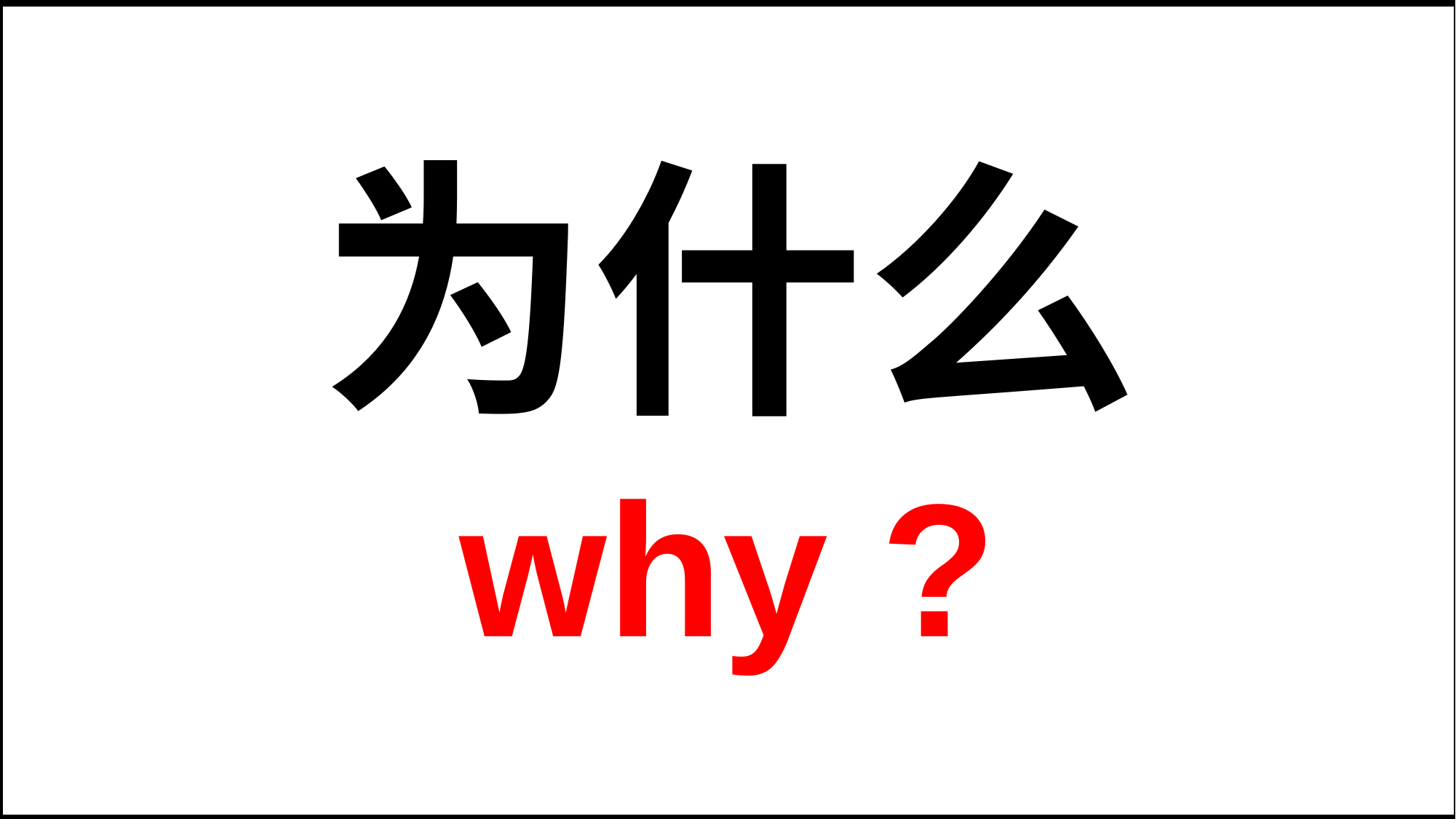

|  |
| --- |
|  |
| --- |
为什么
why ?